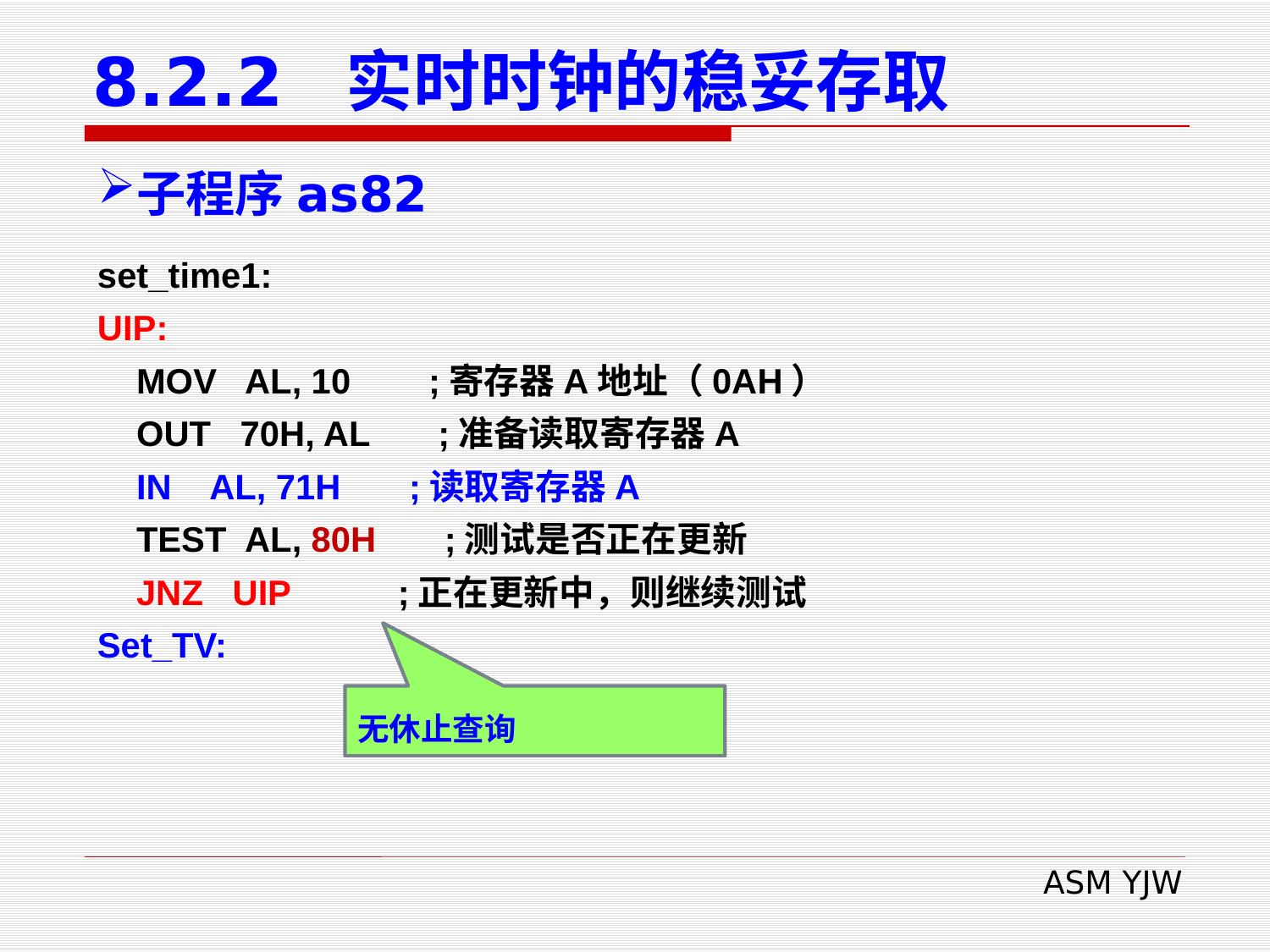

# 8.2.2  实时时钟的稳妥存取
子程序as82
set_time1:
UIP:
    MOV   AL, 10        ;寄存器A地址（0AH）
    OUT   70H, AL       ;准备读取寄存器A
    IN    AL, 71H       ;读取寄存器A
    TEST  AL, 80H       ;测试是否正在更新
    JNZ   UIP           ;正在更新中，则继续测试
Set_TV:

无休止查询